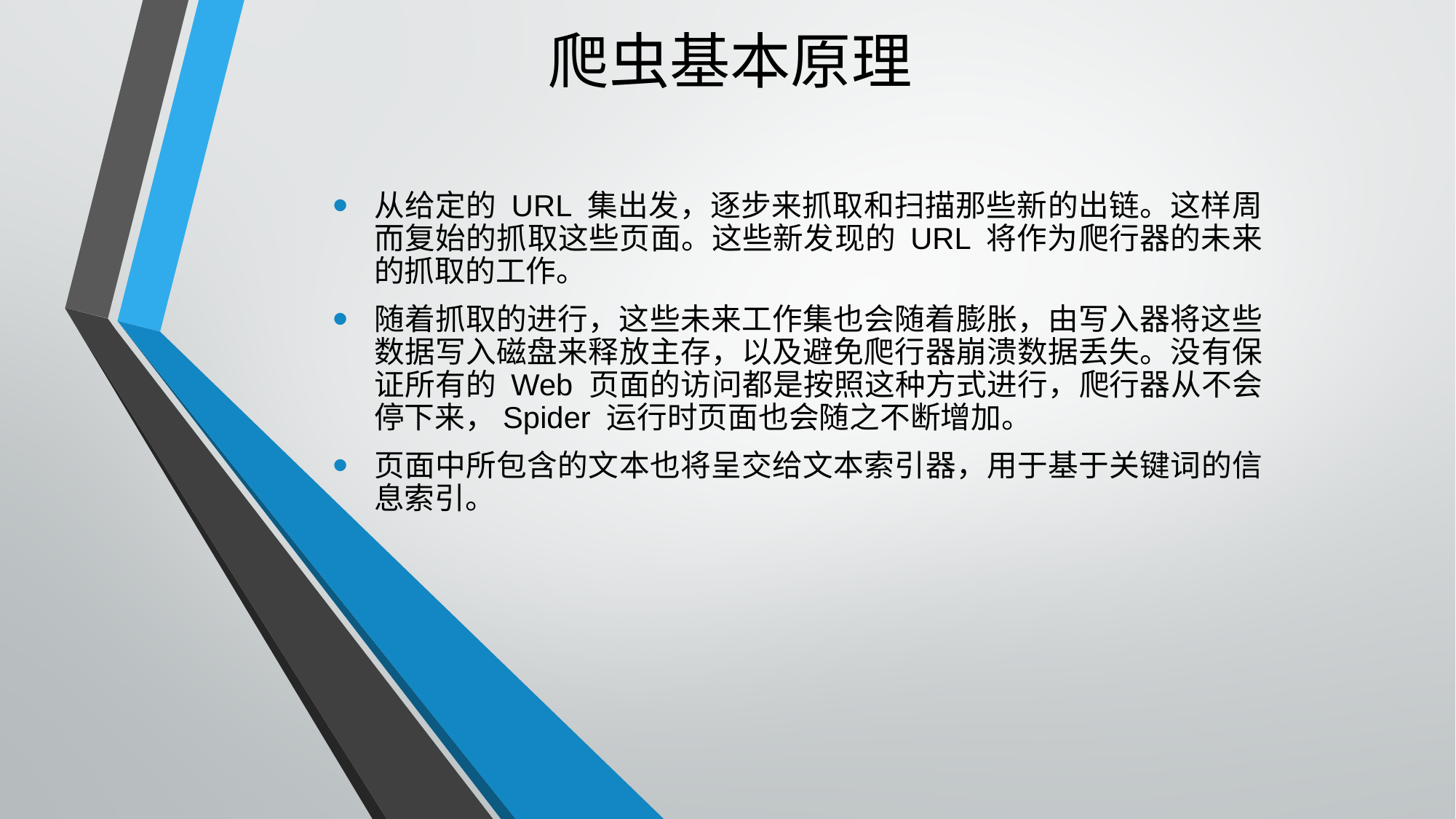

爬虫基本原理
从给定的 URL 集出发，逐步来抓取和扫描那些新的出链。这样周而复始的抓取这些页面。这些新发现的 URL 将作为爬行器的未来的抓取的工作。
随着抓取的进行，这些未来工作集也会随着膨胀，由写入器将这些数据写入磁盘来释放主存，以及避免爬行器崩溃数据丢失。没有保证所有的 Web 页面的访问都是按照这种方式进行，爬行器从不会停下来，Spider 运行时页面也会随之不断增加。
页面中所包含的文本也将呈交给文本索引器，用于基于关键词的信息索引。